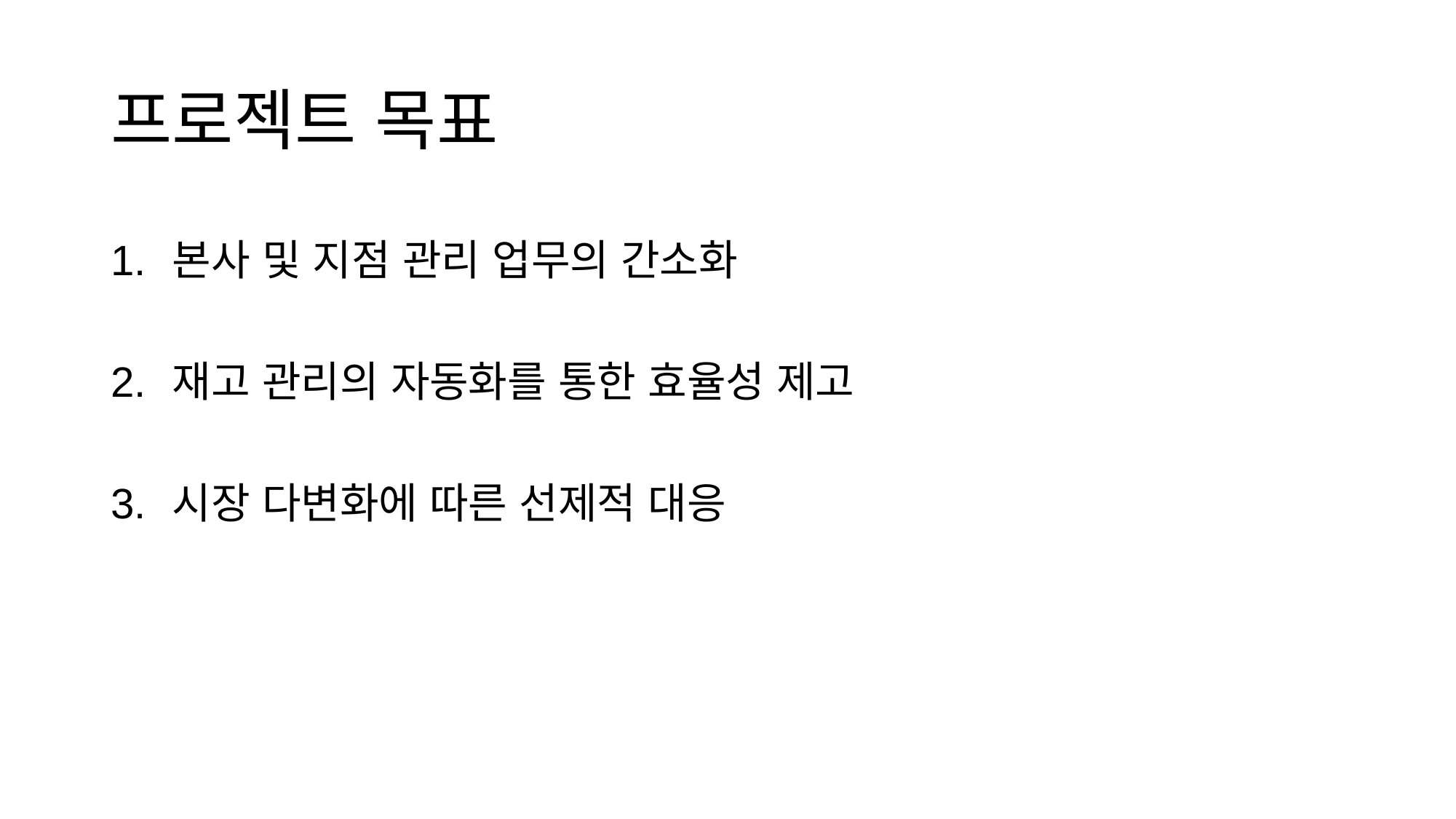

# 프로젝트 목표
본사 및 지점 관리 업무의 간소화

재고 관리의 자동화를 통한 효율성 제고

시장 다변화에 따른 선제적 대응